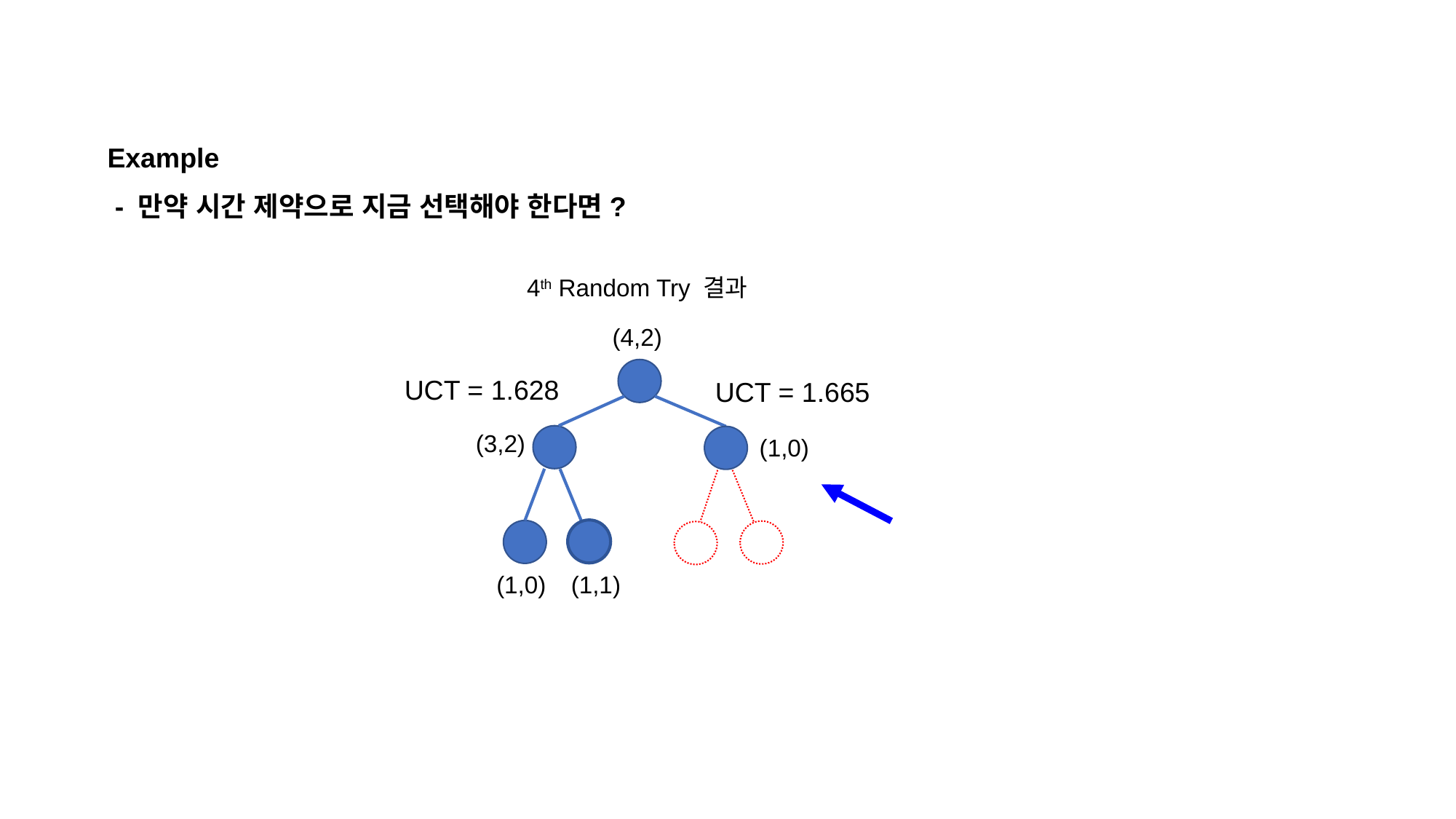

Example
 - 만약 시간 제약으로 지금 선택해야 한다면?
4th Random Try 결과

(4,2)
UCT = 1.628
UCT = 1.665
(3,2)
(1,0)
(1,0)
(1,1)